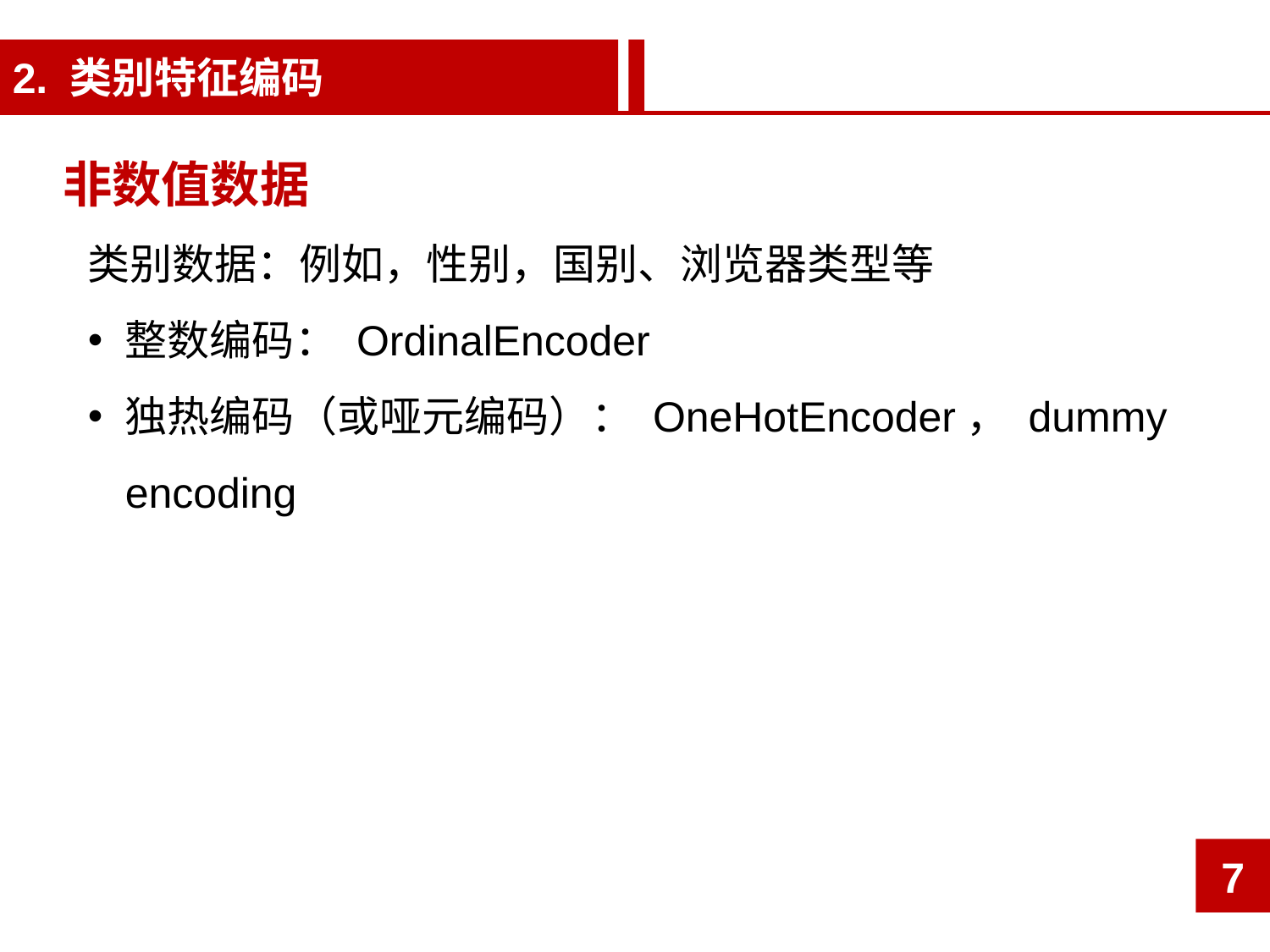

2. 类别特征编码

非数值数据
类别数据：例如，性别，国别、浏览器类型等
整数编码： OrdinalEncoder
独热编码（或哑元编码）： OneHotEncoder， dummy encoding
7